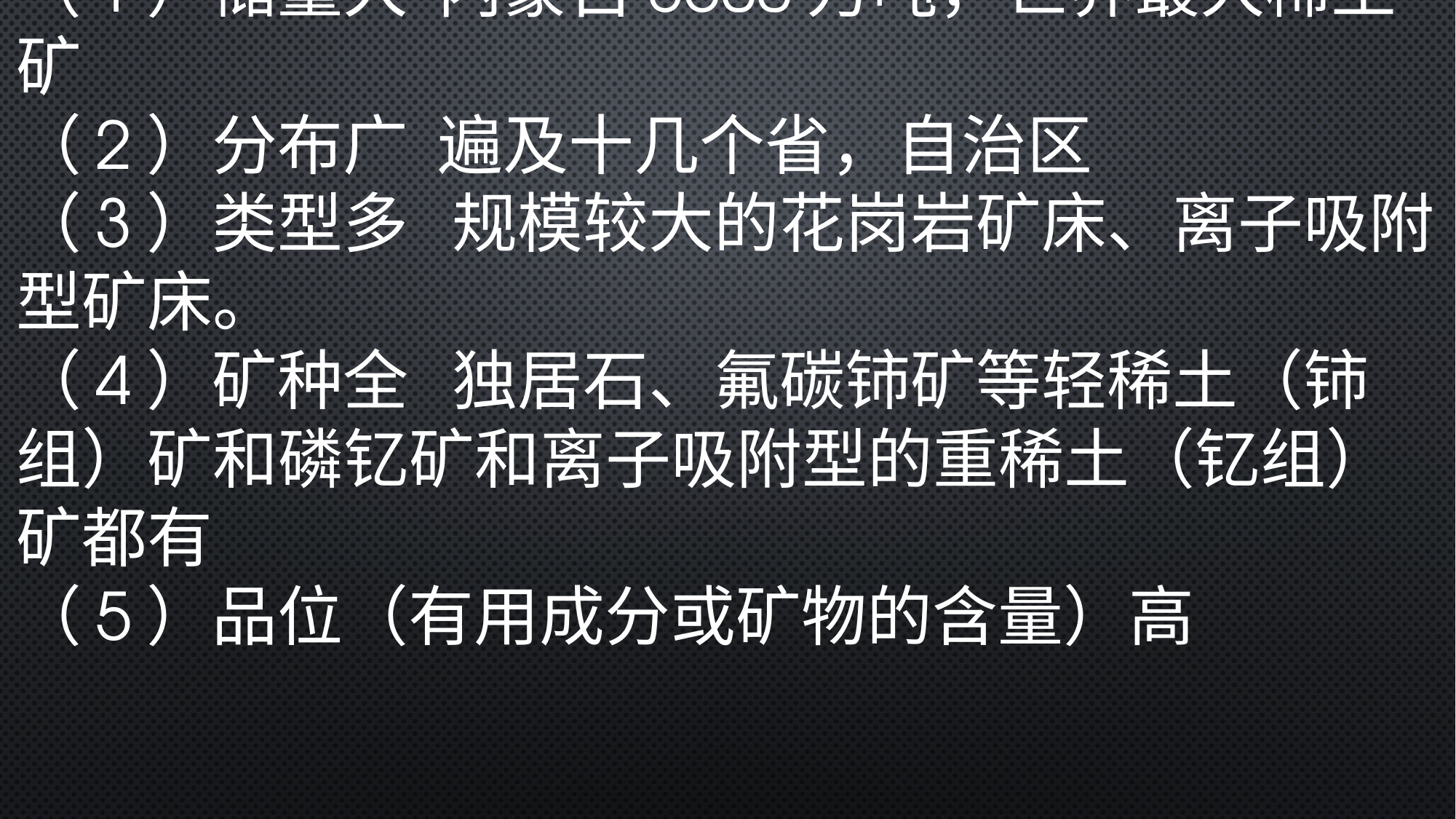

# 我国稀土资源的五大特点： （1）储量大  内蒙古3600万吨，世界最大稀土矿 （2）分布广  遍及十几个省，自治区 （3）类型多   规模较大的花岗岩矿床、离子吸附型矿床。 （4）矿种全   独居石、氟碳铈矿等轻稀土（铈组）矿和磷钇矿和离子吸附型的重稀土（钇组）矿都有 （5）品位（有用成分或矿物的含量）高